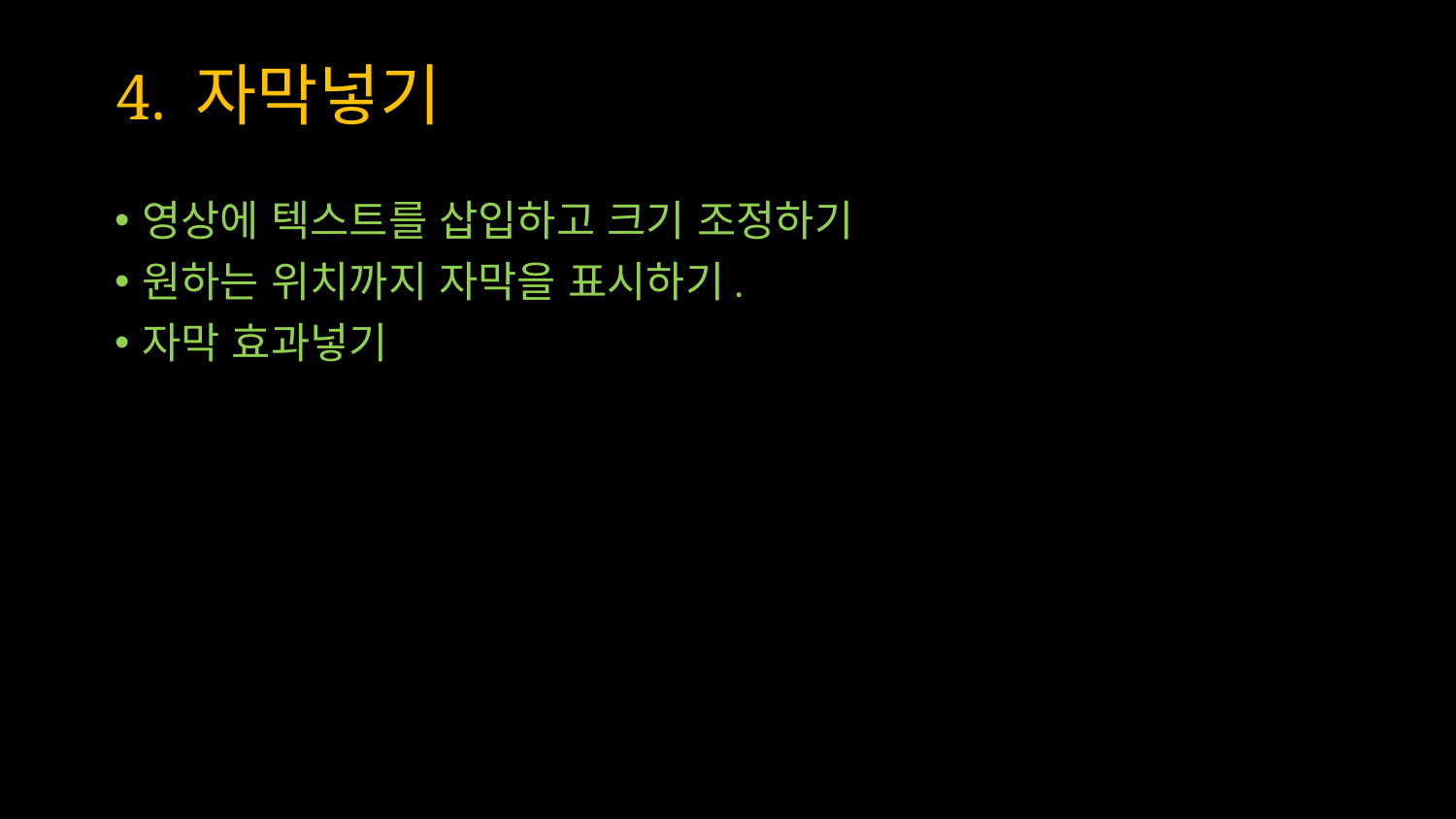

# 4. 자막넣기
영상에 텍스트를 삽입하고 크기 조정하기
원하는 위치까지 자막을 표시하기.
자막 효과넣기